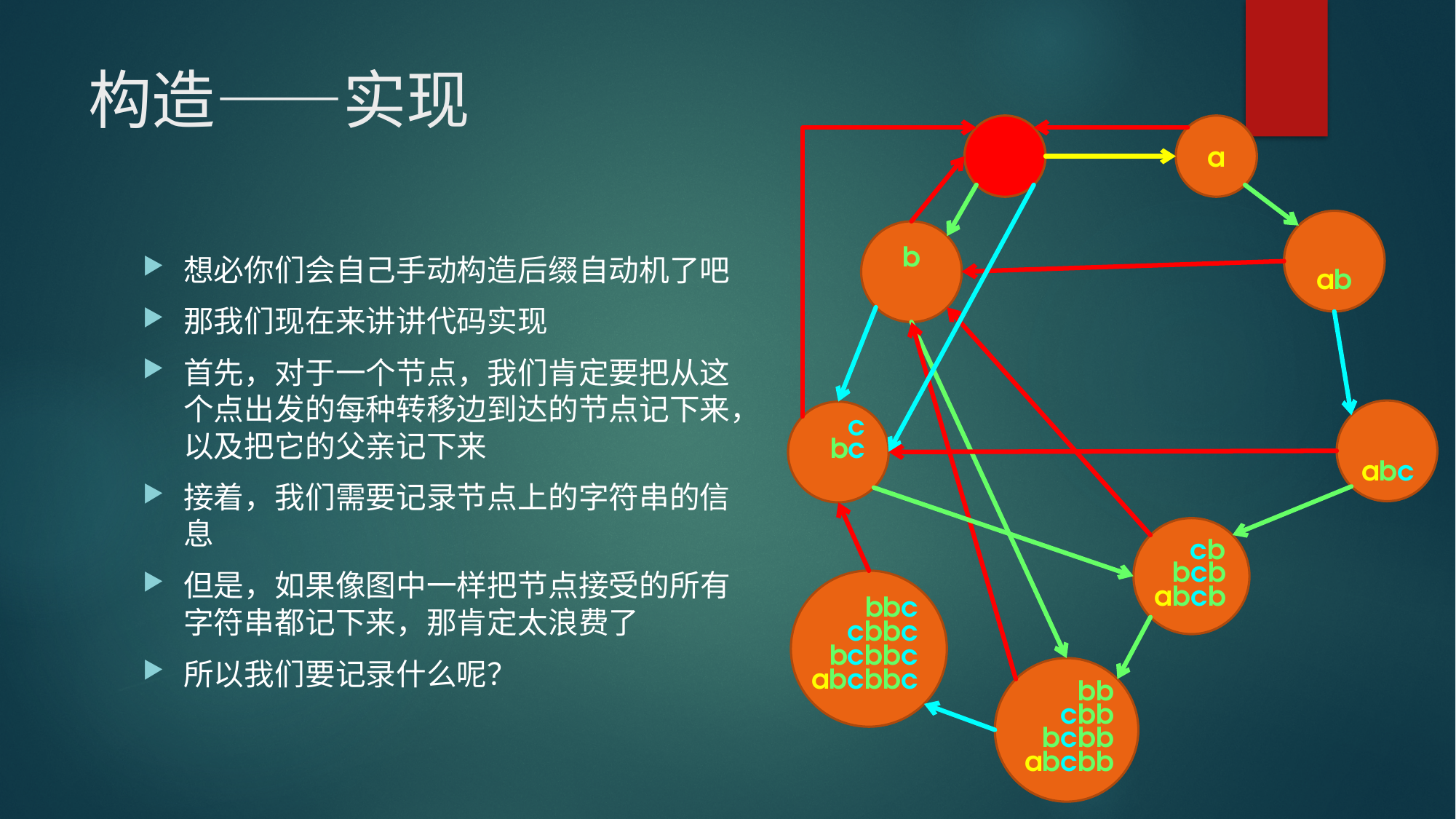

# 构造——实现

a

b
想必你们会自己手动构造后缀自动机了吧
那我们现在来讲讲代码实现
首先，对于一个节点，我们肯定要把从这个点出发的每种转移边到达的节点记下来，以及把它的父亲记下来
接着，我们需要记录节点上的字符串的信息
但是，如果像图中一样把节点接受的所有字符串都记下来，那肯定太浪费了
所以我们要记录什么呢？

ab

c
bc
abc

cb
bcb

abcb
bbc
cbbc
bcbbc
abcbbc

bb
cbb
bcbb
abcbb